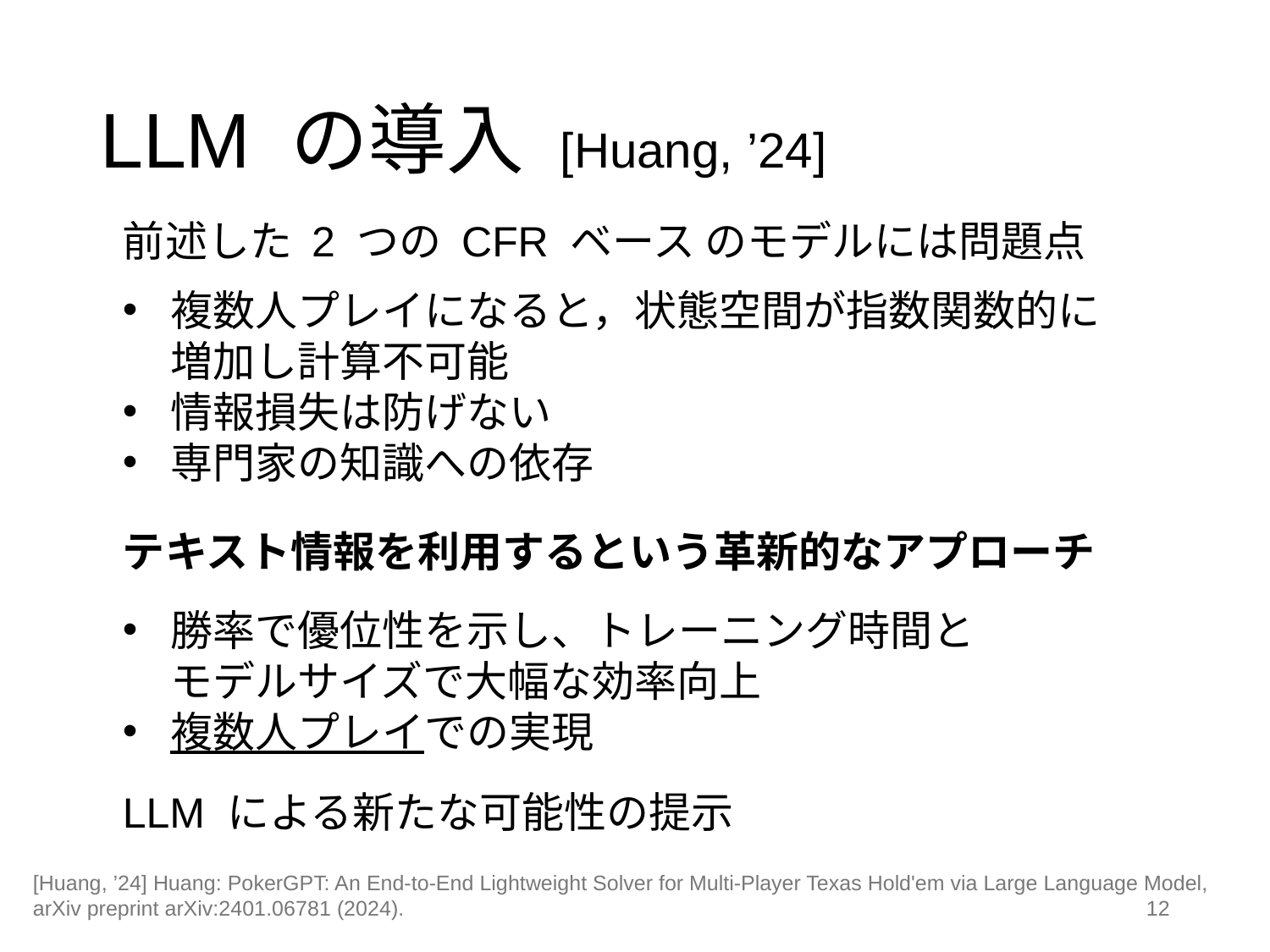

# LLM の導入 [Huang, ’24]
前述した 2 つの CFR ベース のモデルには問題点
複数人プレイになると，状態空間が指数関数的に　増加し計算不可能
情報損失は防げない
専門家の知識への依存
テキスト情報を利用するという革新的なアプローチ

勝率で優位性を示し、トレーニング時間と　　　　モデルサイズで大幅な効率向上
複数人プレイでの実現
LLM による新たな可能性の提示
[Huang, ’24] Huang: PokerGPT: An End-to-End Lightweight Solver for Multi-Player Texas Hold'em via Large Language Model, arXiv preprint arXiv:2401.06781 (2024).
12